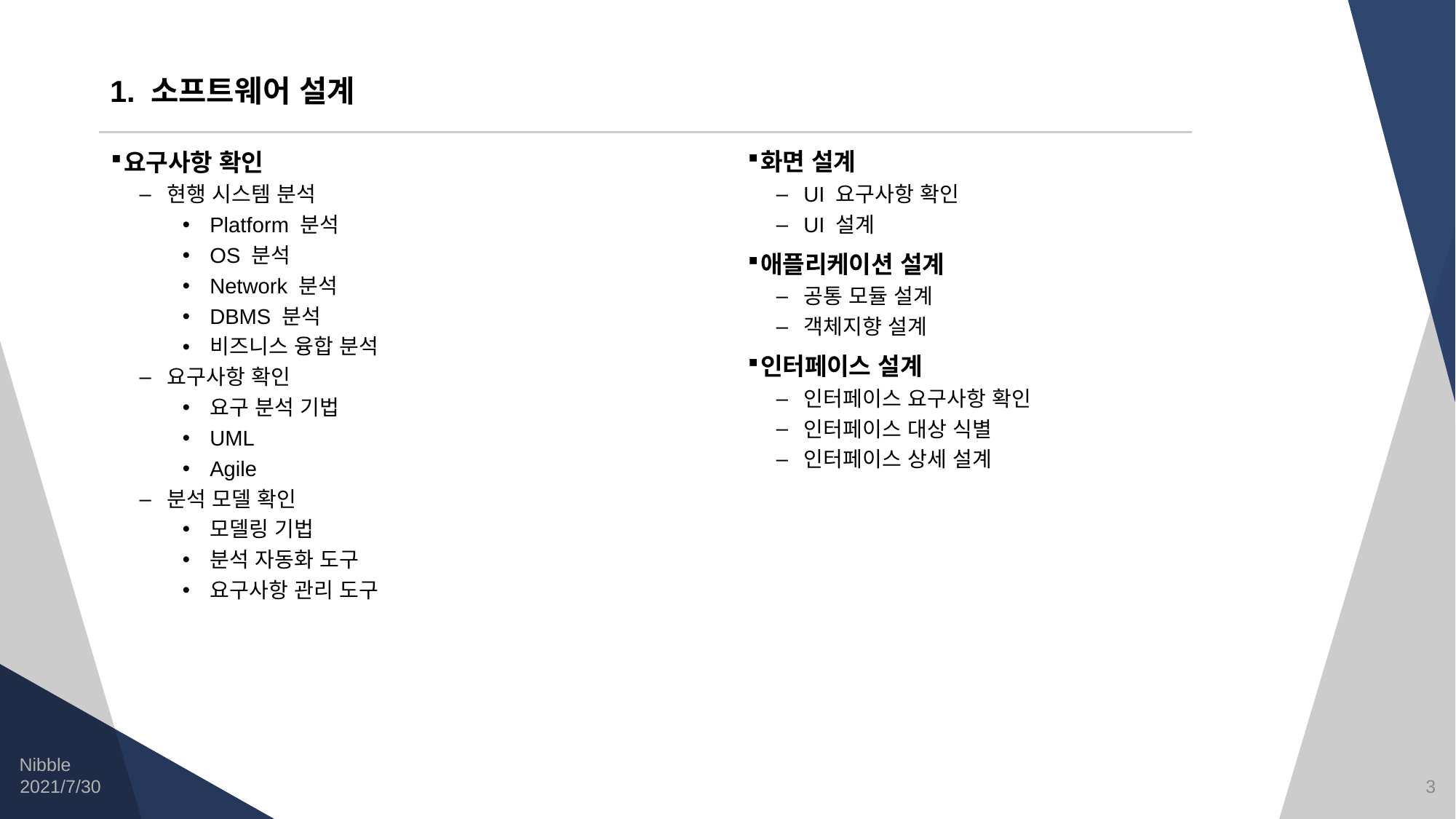

# 1. 소프트웨어 설계
화면 설계
UI 요구사항 확인
UI 설계
애플리케이션 설계
공통 모듈 설계
객체지향 설계
인터페이스 설계
인터페이스 요구사항 확인
인터페이스 대상 식별
인터페이스 상세 설계
요구사항 확인
현행 시스템 분석
Platform 분석
OS 분석
Network 분석
DBMS 분석
비즈니스 융합 분석
요구사항 확인
요구 분석 기법
UML
Agile
분석 모델 확인
모델링 기법
분석 자동화 도구
요구사항 관리 도구

Nibble
2021/7/30
3